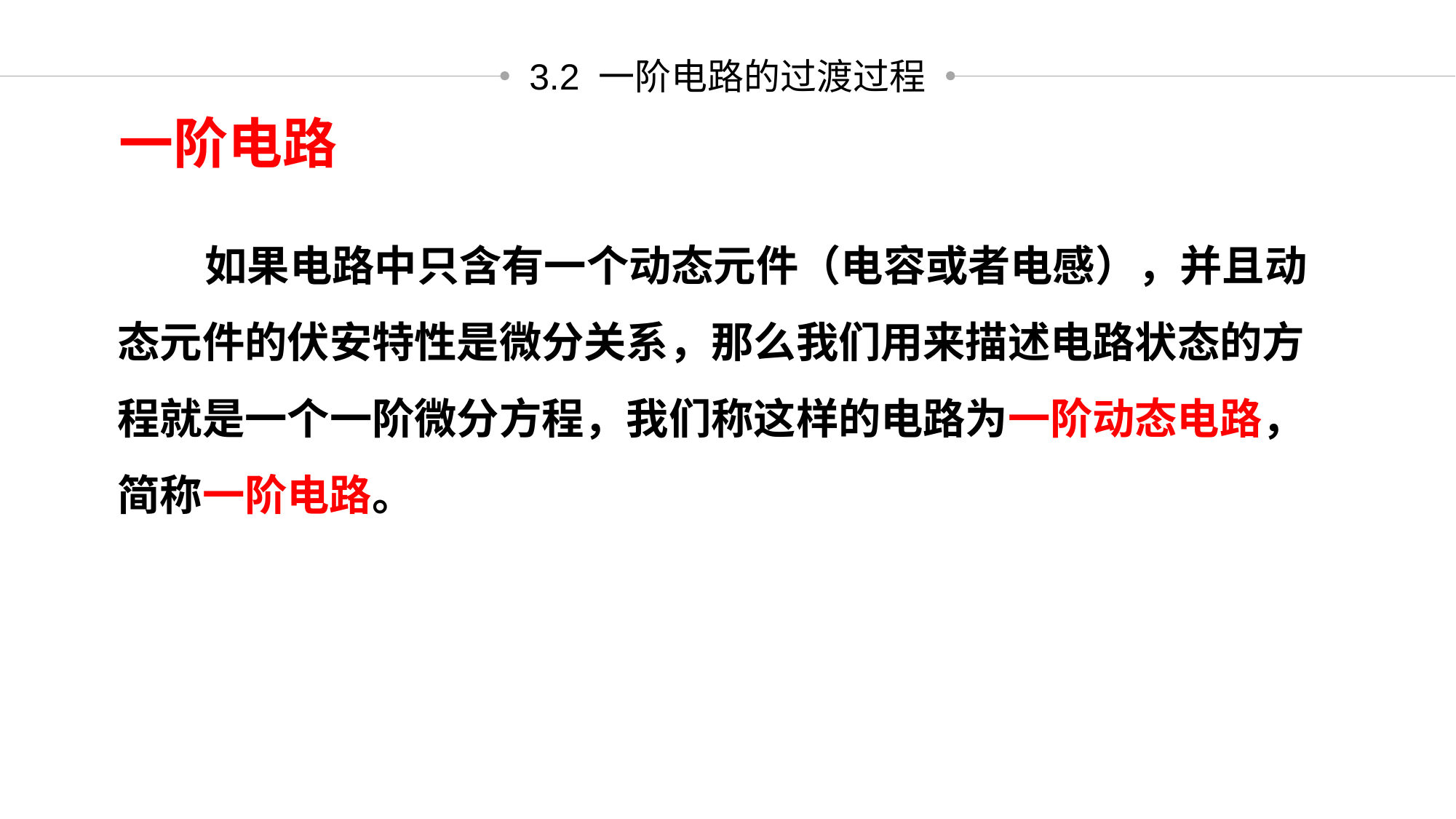

3.2 一阶电路的过渡过程
一阶电路
        如果电路中只含有一个动态元件（电容或者电感），并且动态元件的伏安特性是微分关系，那么我们用来描述电路状态的方程就是一个一阶微分方程，我们称这样的电路为一阶动态电路，简称一阶电路。